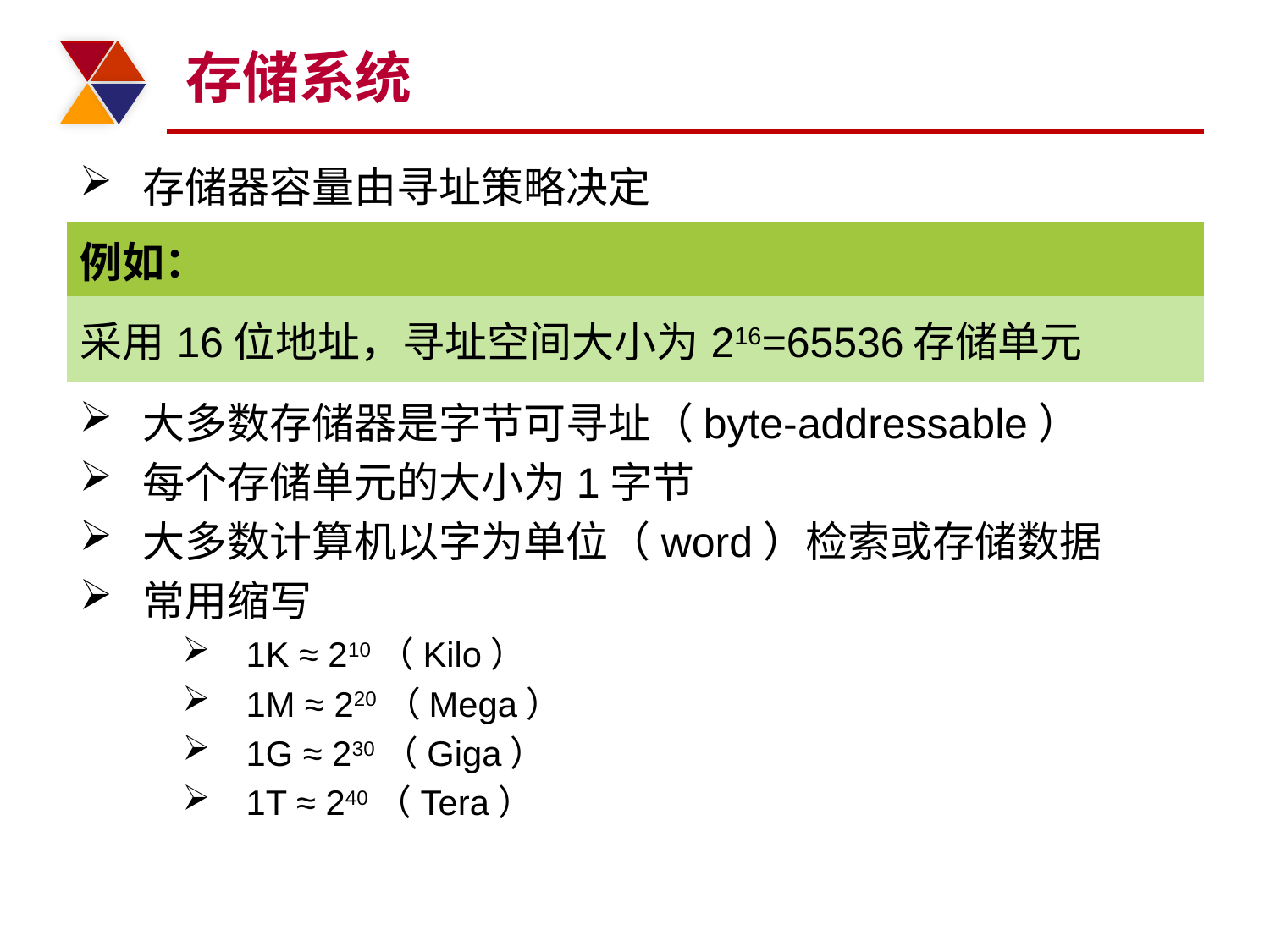

# 存储系统
存储器容量由寻址策略决定

大多数存储器是字节可寻址（byte-addressable）
每个存储单元的大小为1字节
大多数计算机以字为单位（word）检索或存储数据
常用缩写
1K ≈ 210（Kilo）
1M ≈ 220（Mega）
1G ≈ 230（Giga）
1T ≈ 240（Tera）

| 例如： |
| --- |
| 采用16位地址，寻址空间大小为216=65536存储单元 |